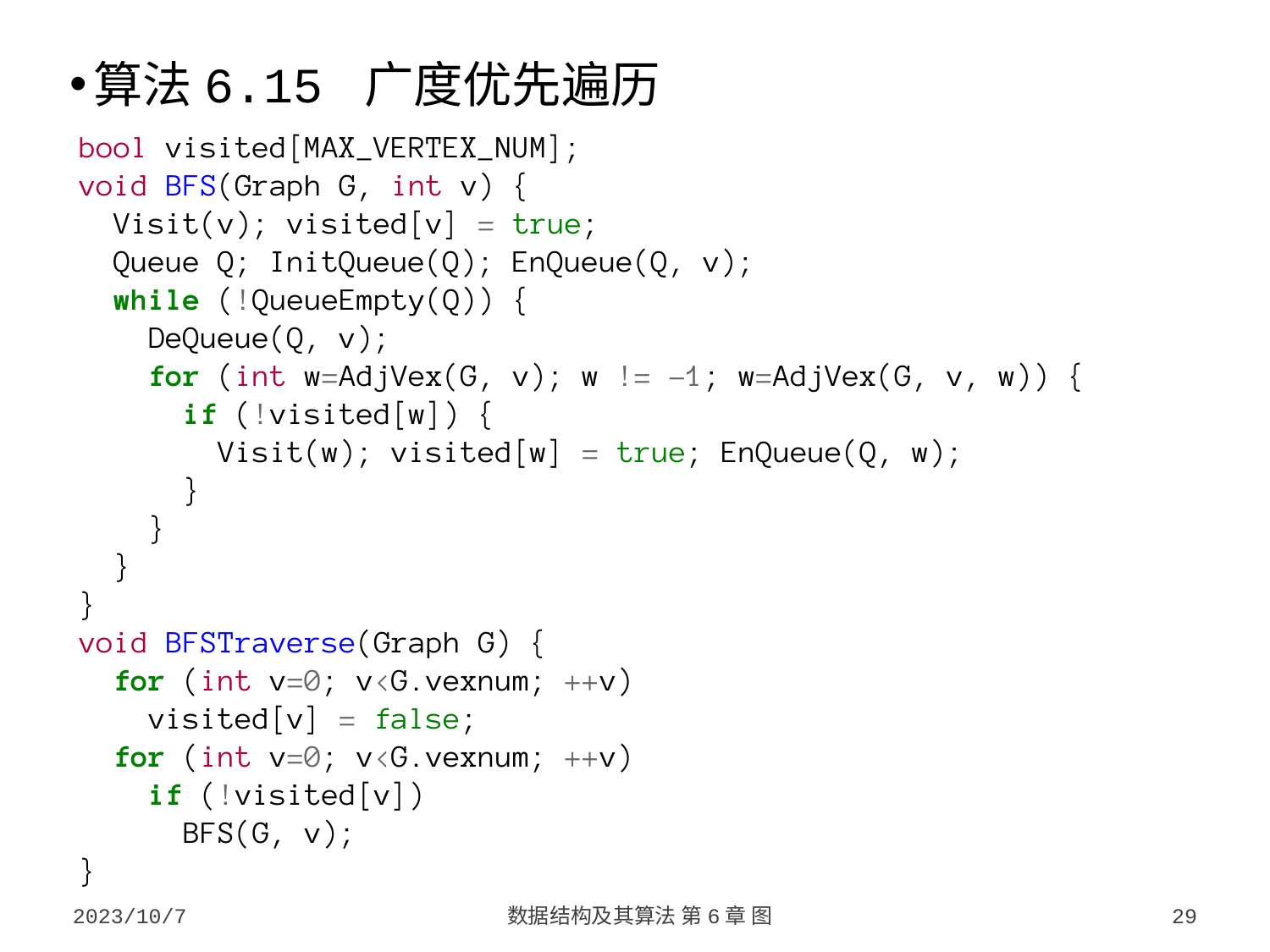

算法6.15 广度优先遍历
bool visited[MAX_VERTEX_NUM];
void BFS(Graph G, int v) {
  Visit(v); visited[v] = true;
  Queue Q; InitQueue(Q); EnQueue(Q, v);
  while (!QueueEmpty(Q)) {
    DeQueue(Q, v);
    for (int w=AdjVex(G, v); w != -1; w=AdjVex(G, v, w)) {
      if (!visited[w]) {
        Visit(w); visited[w] = true; EnQueue(Q, w);
      }
    }
  }
}
void BFSTraverse(Graph G) {
  for (int v=0; v<G.vexnum; ++v)
    visited[v] = false;
  for (int v=0; v<G.vexnum; ++v)
    if (!visited[v])
      BFS(G, v);
}
2023/10/7
数据结构及其算法 第6章 图
29